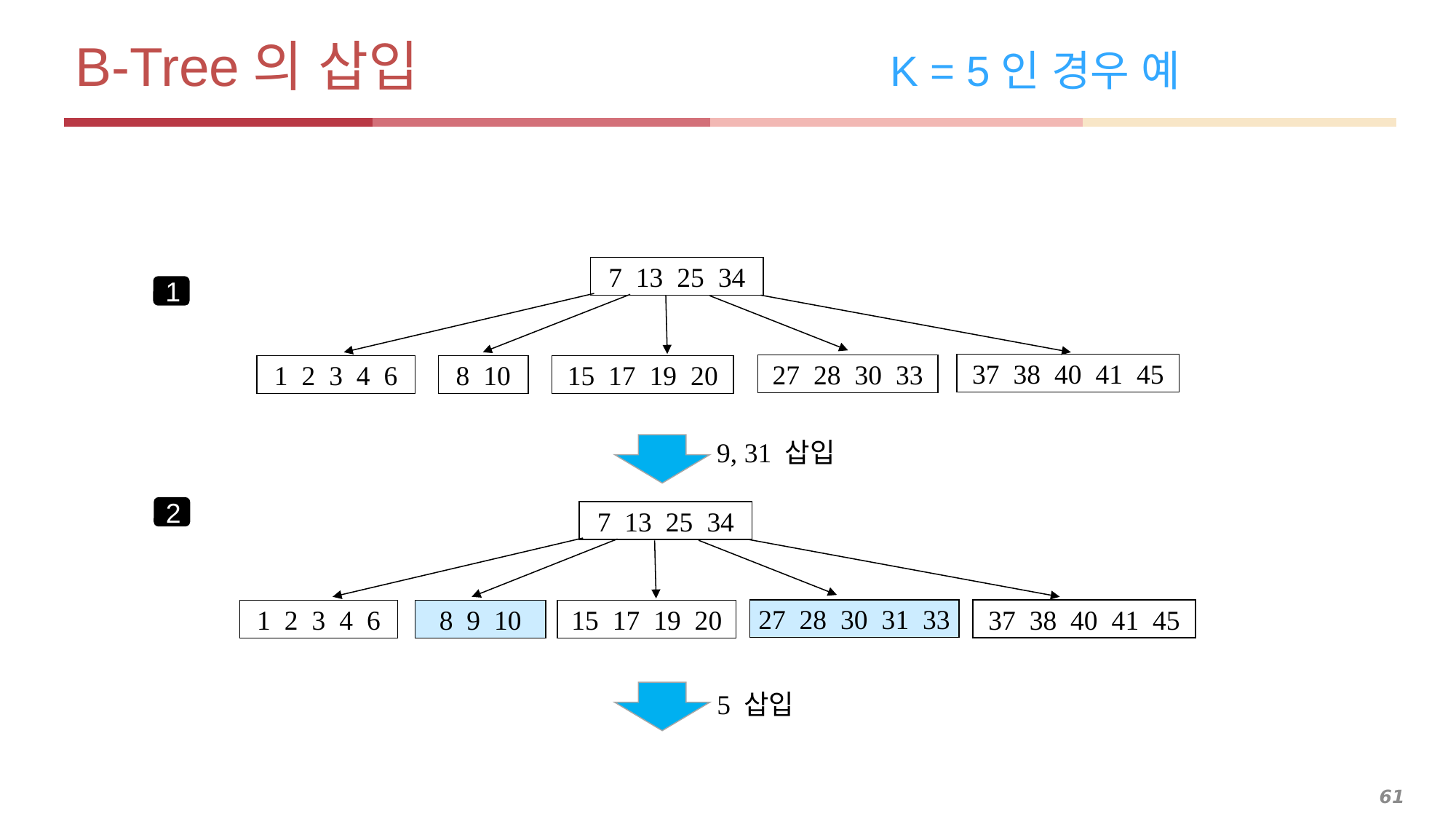

# B-Tree의 삽입                              K = 5인 경우 예
7  13  25  34

37  38  40  41  45
27  28  30  33
1  2  3  4  6
8  10
15  17  19  20
9, 31 삽입

7  13  25  34

27  28  30  31  33
37  38  40  41  45
1  2  3  4  6
8  9  10
15  17  19  20
5 삽입

1
2